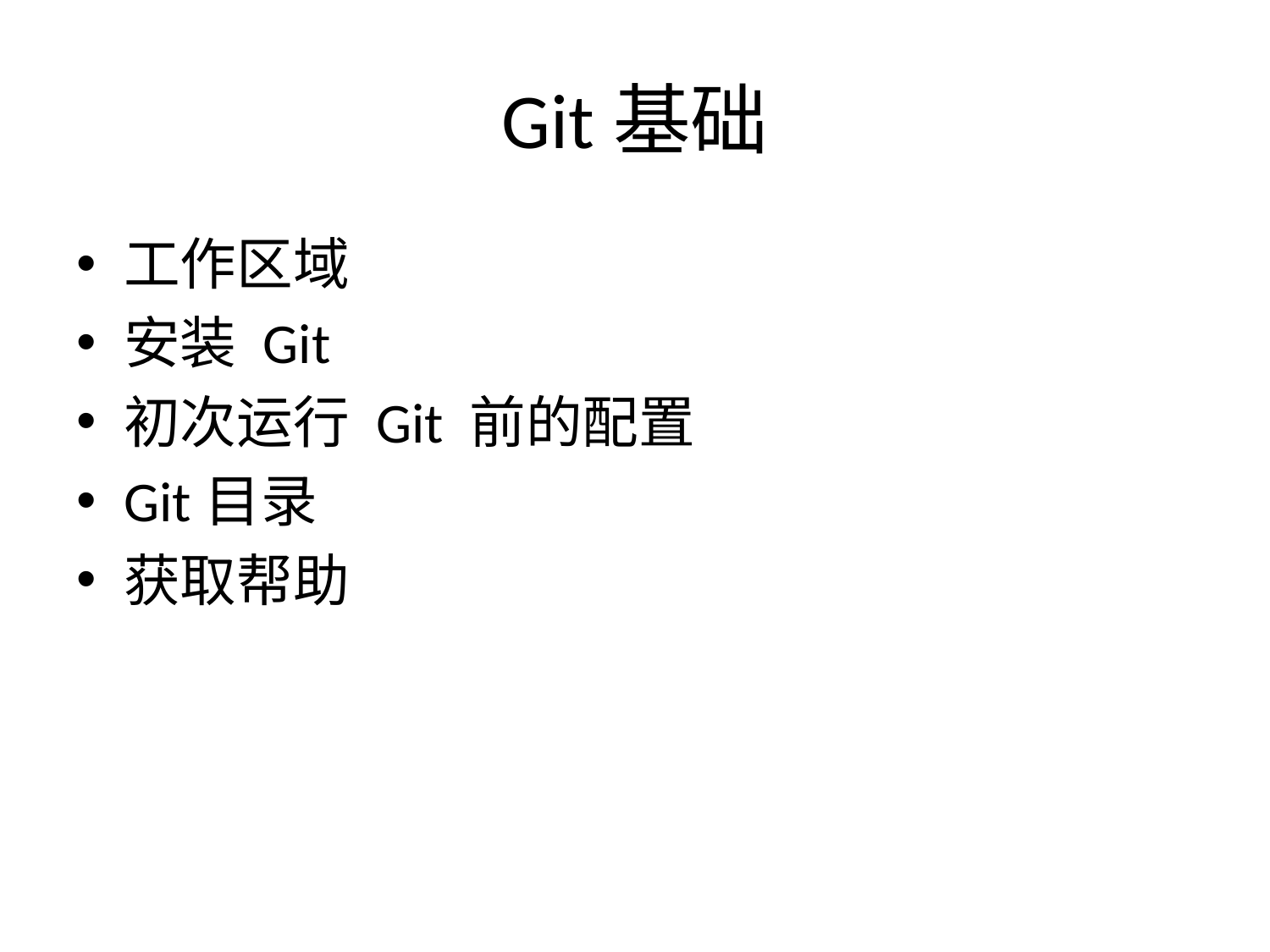

# Git基础
工作区域
安装 Git
初次运行 Git 前的配置
Git目录
获取帮助